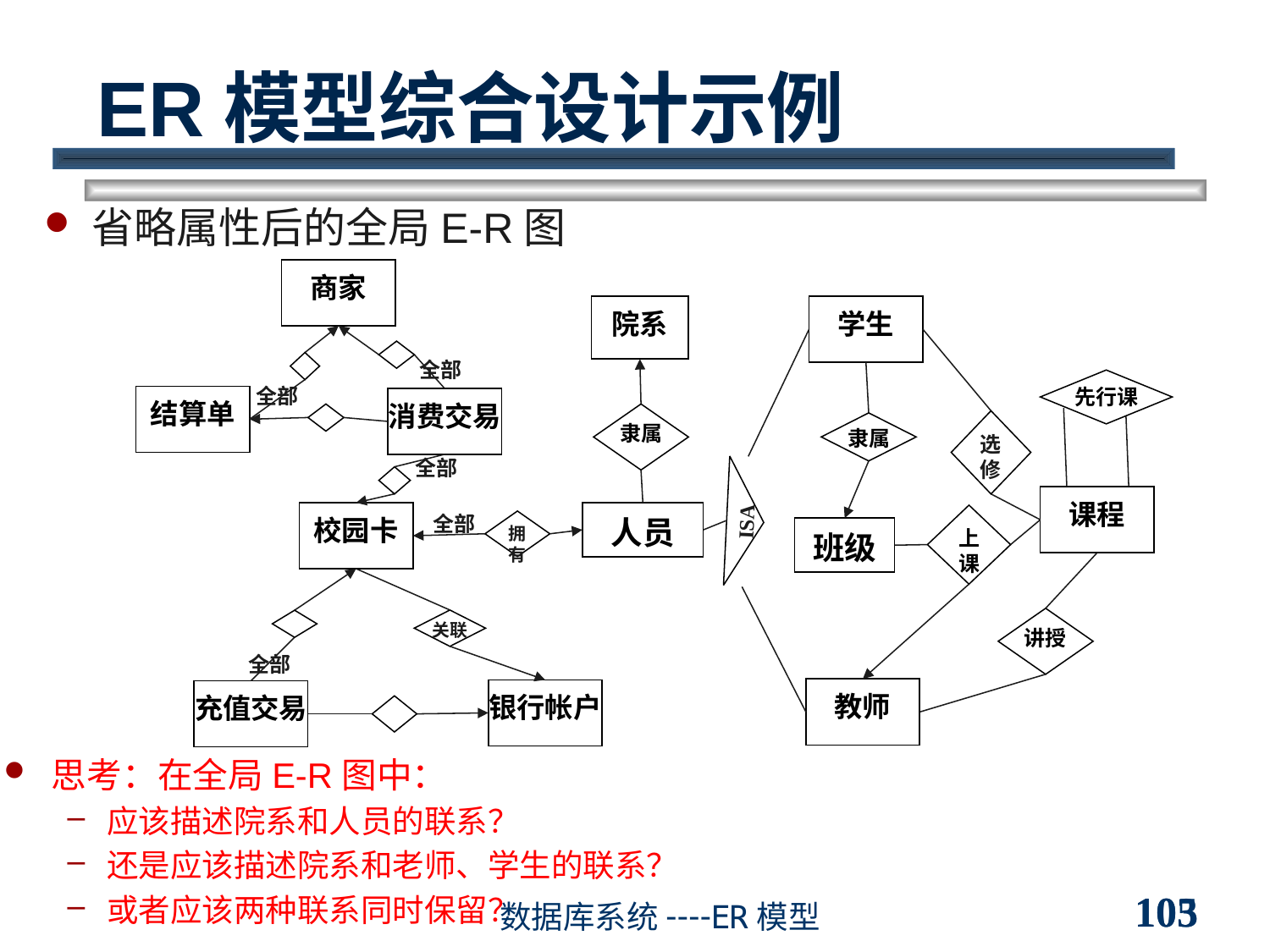

ER模型综合设计示例
省略属性后的全局E-R图
商家
院系
学生

全部

先行课
全部
结算单
消费交易

隶属
选修
隶属
全部

课程
校园卡
人员
ISA
全部
上课

拥有

班级
讲授
关联

全部
教师
银行帐户
充值交易

思考：在全局E-R图中：
应该描述院系和人员的联系？
还是应该描述院系和老师、学生的联系？
或者应该两种联系同时保留？
105
103
数据库系统----ER模型